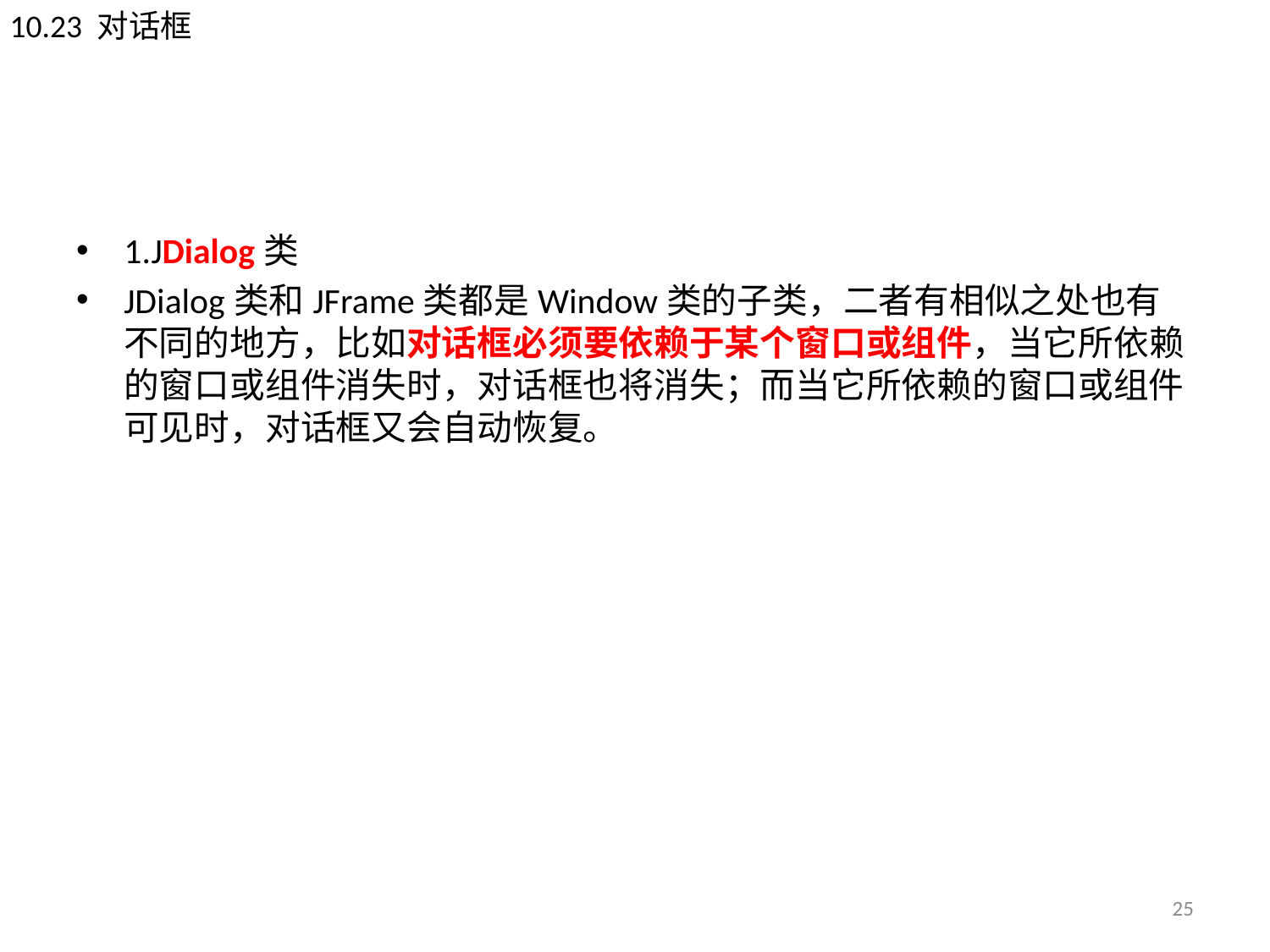

10.23 对话框
#
1.JDialog类
JDialog类和JFrame类都是Window类的子类，二者有相似之处也有不同的地方，比如对话框必须要依赖于某个窗口或组件，当它所依赖的窗口或组件消失时，对话框也将消失；而当它所依赖的窗口或组件可见时，对话框又会自动恢复。
25